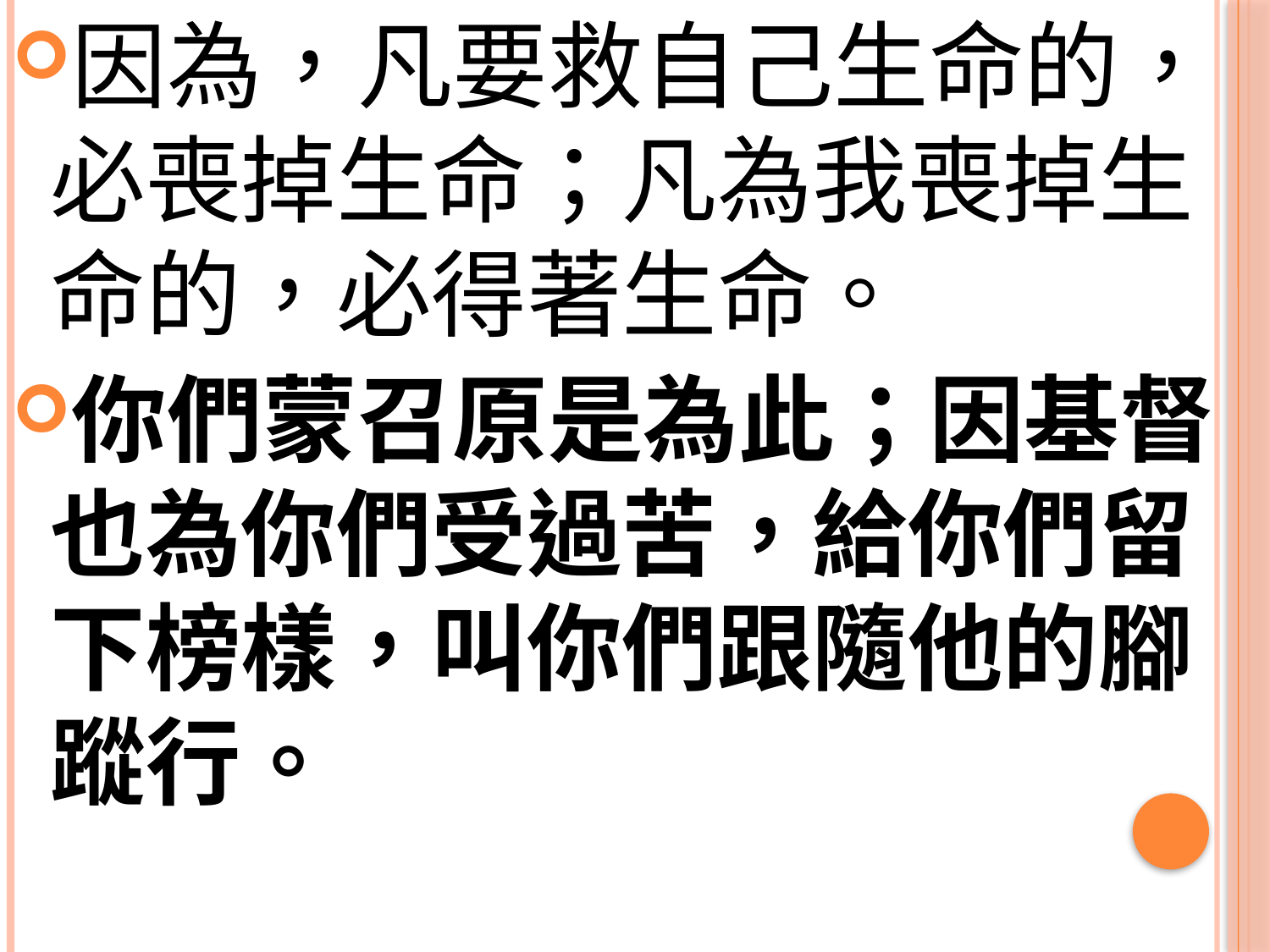

因為，凡要救自己生命的，必喪掉生命；凡為我喪掉生命的，必得著生命。
你們蒙召原是為此；因基督也為你們受過苦，給你們留下榜樣，叫你們跟隨他的腳蹤行。